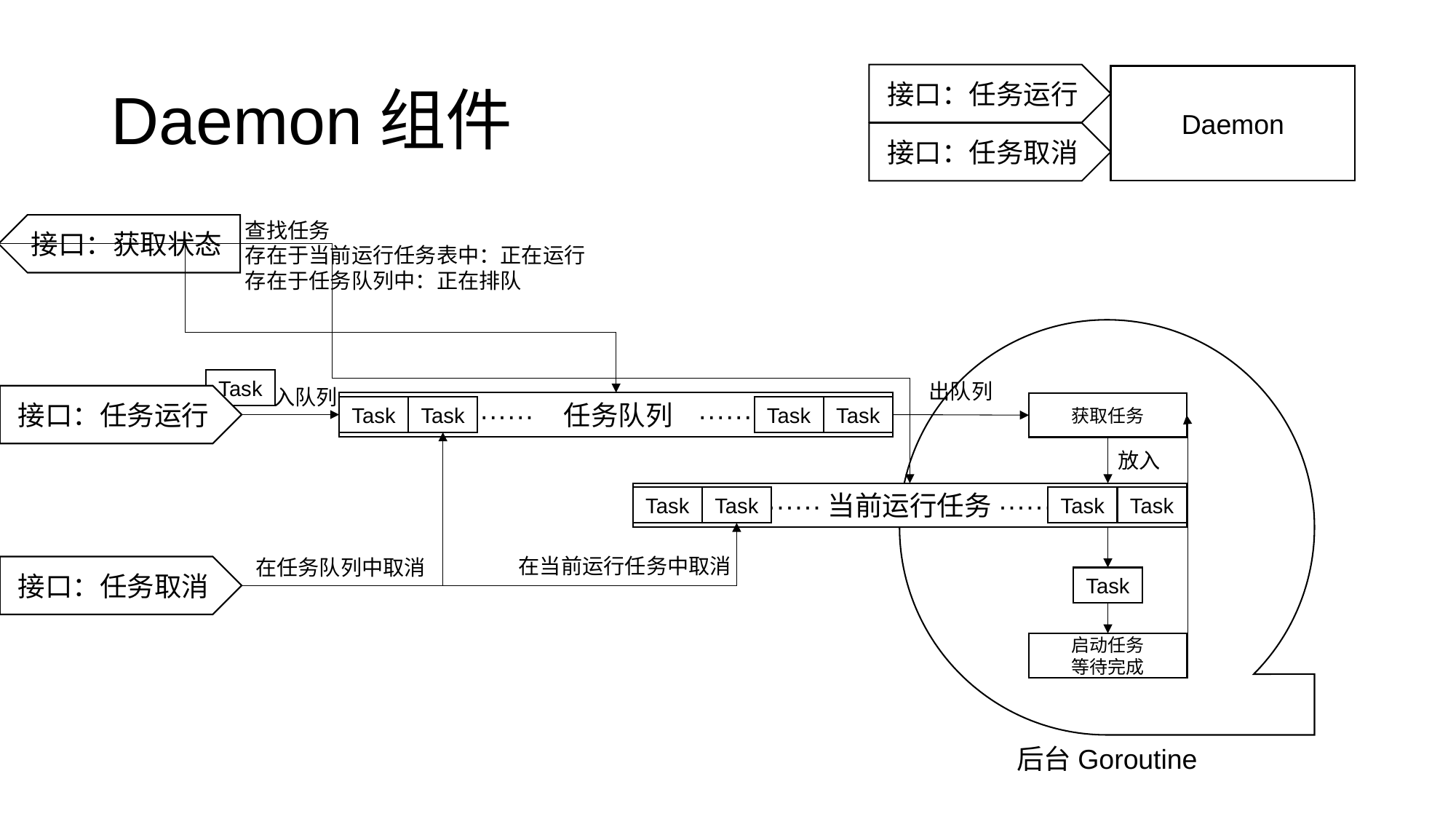

# Daemon组件
接口：任务运行
Daemon
接口：任务取消
查找任务
存在于当前运行任务表中：正在运行
存在于任务队列中：正在排队
接口：获取状态

Task
出队列
入队列
接口：任务运行
······   任务队列   ······
Task
Task
Task
Task
获取任务
放入
······当前运行任务······
Task
Task
Task
Task
Task
启动任务
等待完成
在当前运行任务中取消
在任务队列中取消
接口：任务取消
后台Goroutine